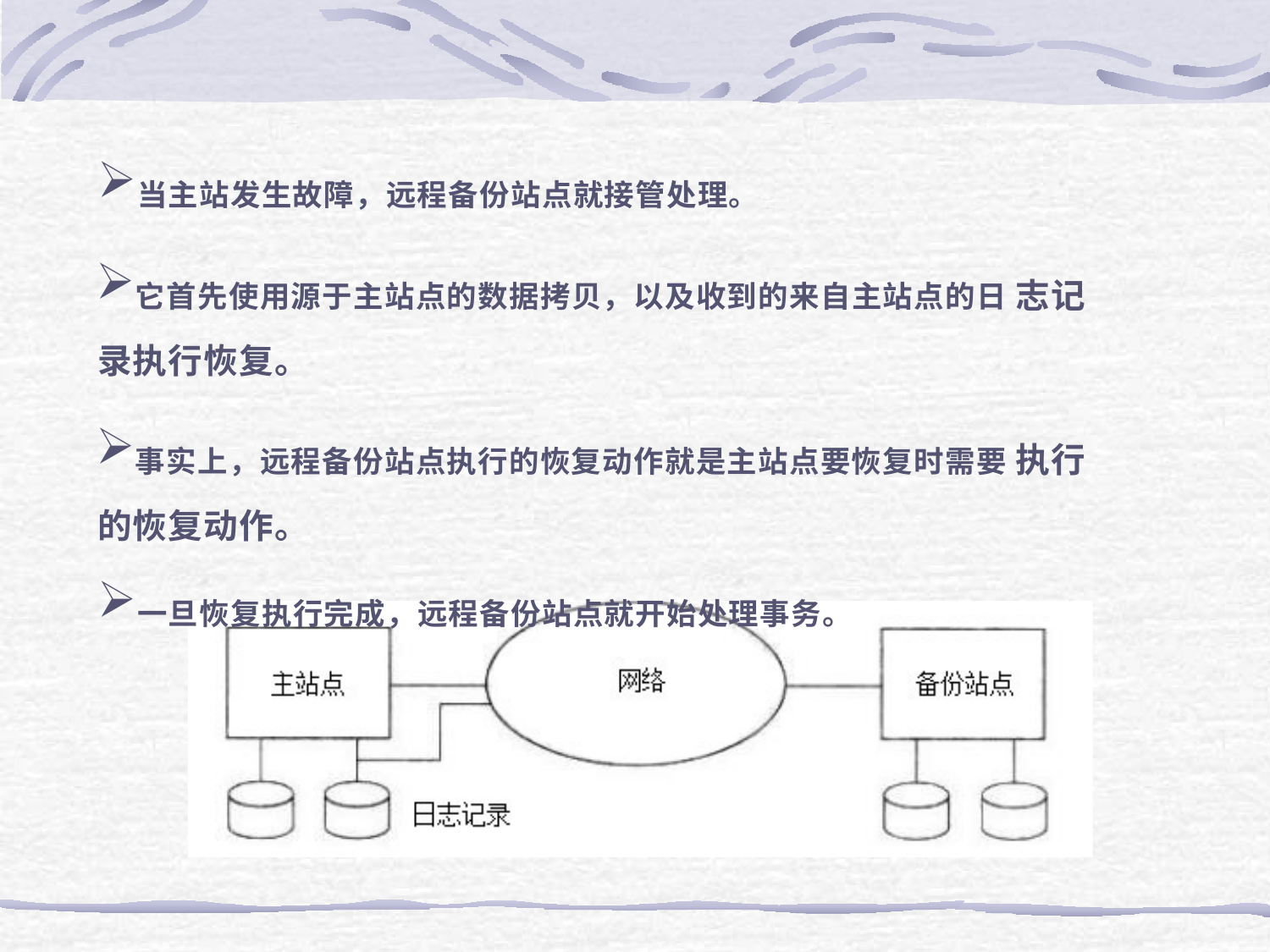

当主站发生故障，远程备份站点就接管处理。
它首先使用源于主站点的数据拷贝，以及收到的来自主站点的日 志记录执行恢复。
事实上，远程备份站点执行的恢复动作就是主站点要恢复时需要 执行的恢复动作。
一旦恢复执行完成，远程备份站点就开始处理事务。